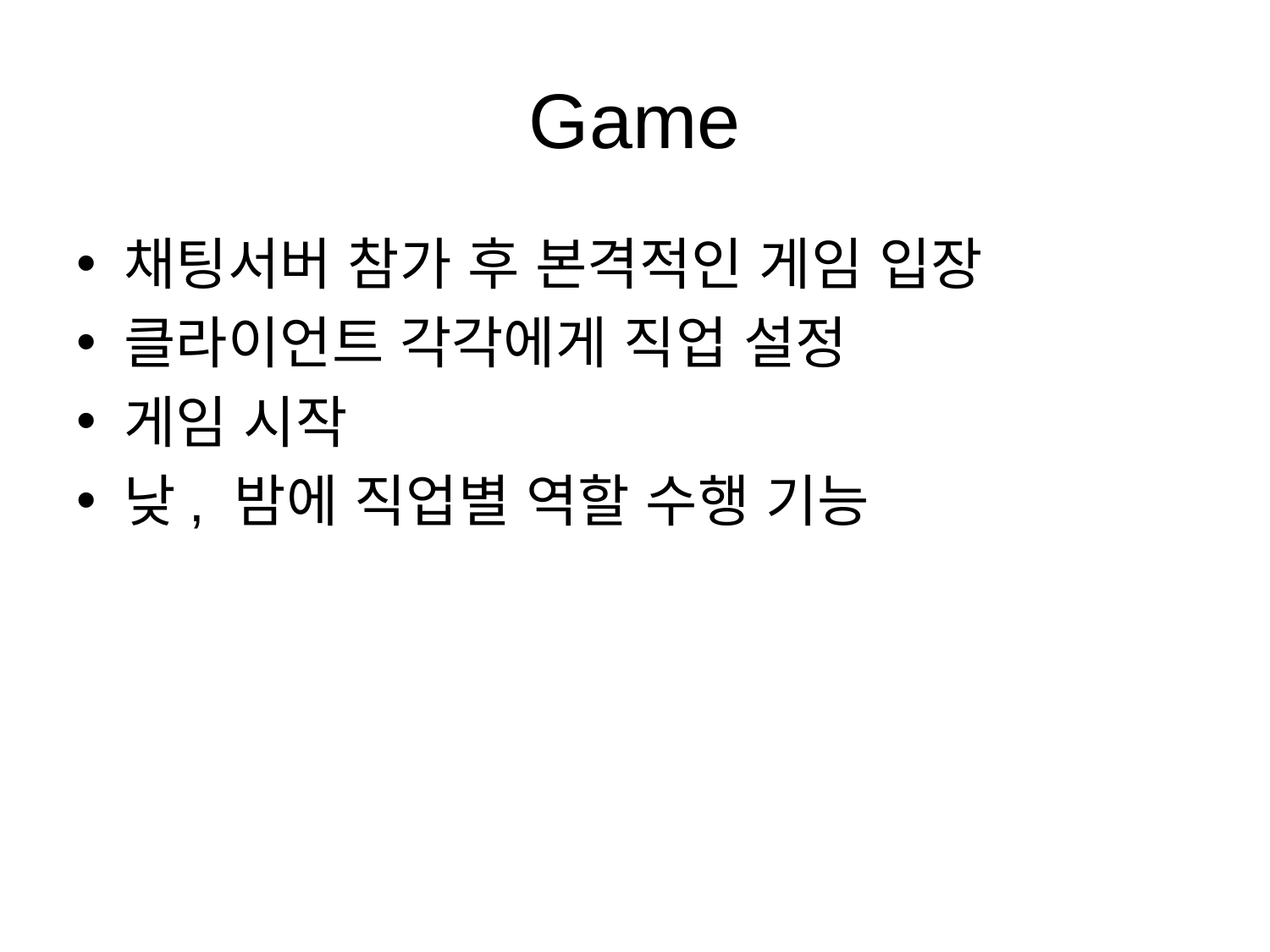

# Game
채팅서버 참가 후 본격적인 게임 입장
클라이언트 각각에게 직업 설정
게임 시작
낮, 밤에 직업별 역할 수행 기능